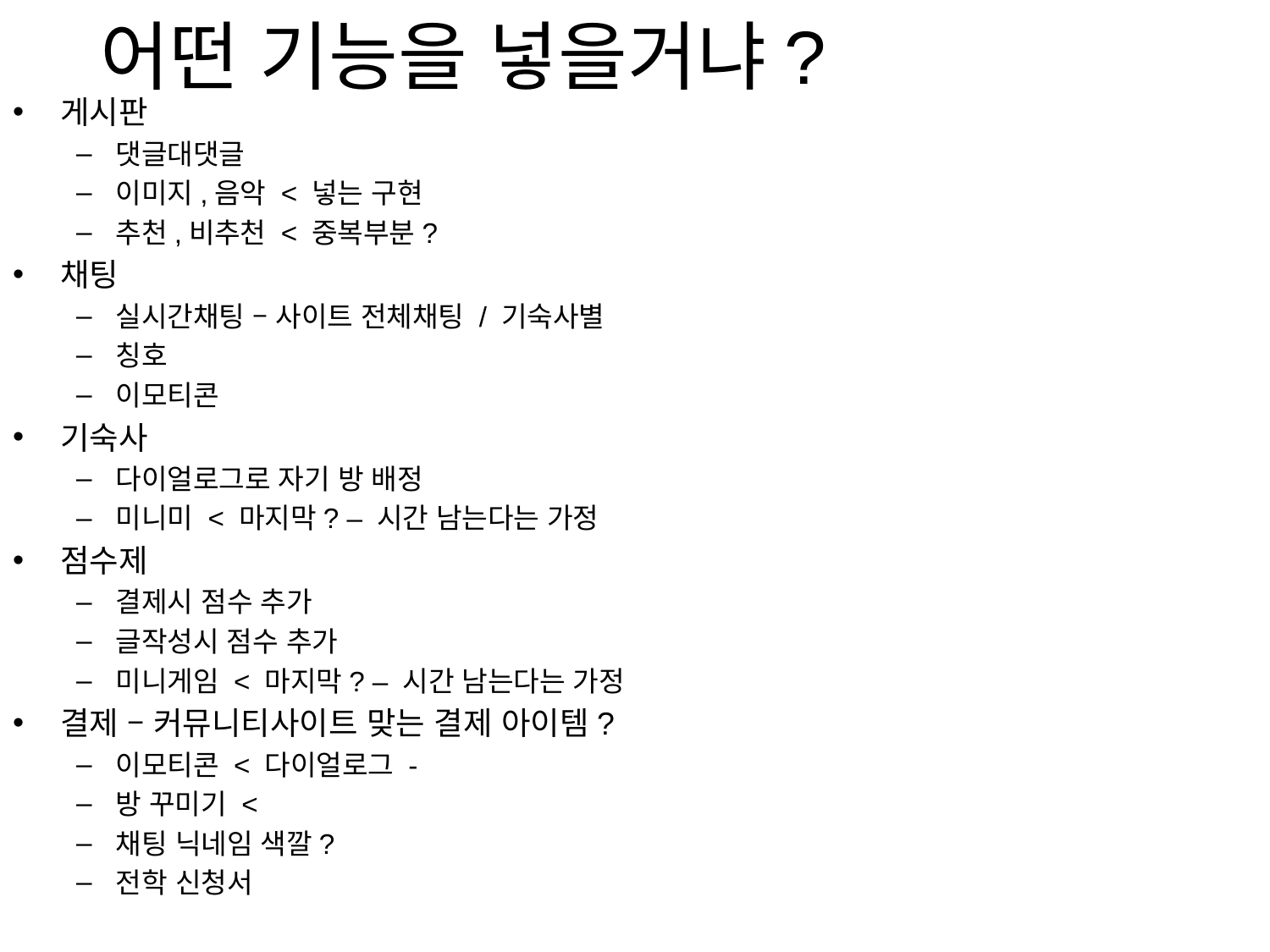

# 어떤 기능을 넣을거냐?
게시판
댓글대댓글
이미지,음악 < 넣는 구현
추천,비추천 < 중복부분?
채팅
실시간채팅 – 사이트 전체채팅 / 기숙사별
칭호
이모티콘
기숙사
다이얼로그로 자기 방 배정
미니미 < 마지막? – 시간 남는다는 가정
점수제
결제시 점수 추가
글작성시 점수 추가
미니게임 < 마지막? – 시간 남는다는 가정
결제 – 커뮤니티사이트 맞는 결제 아이템?
이모티콘 < 다이얼로그 -
방 꾸미기 <
채팅 닉네임 색깔?
전학 신청서